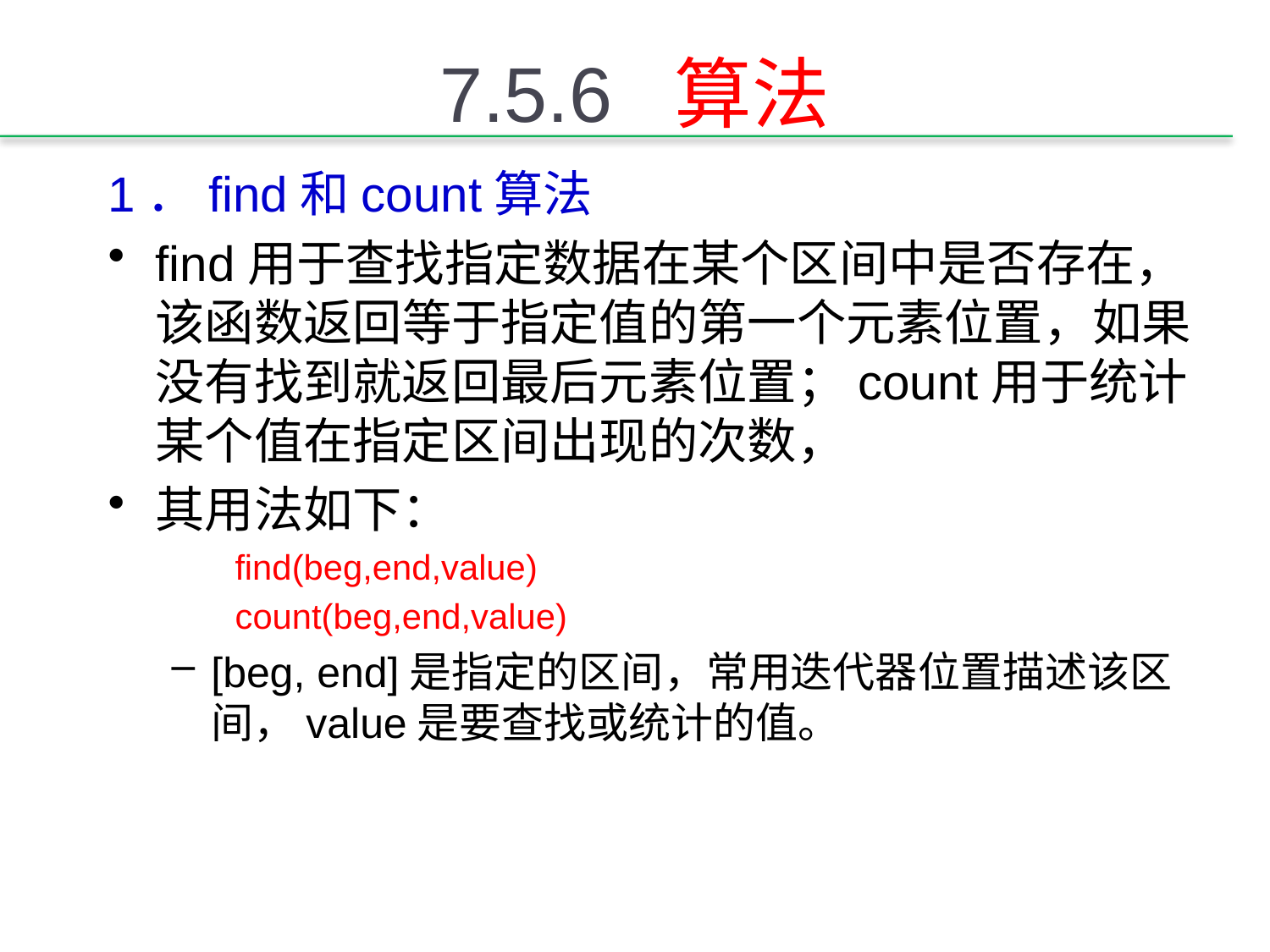

# 7.5.6  算法
1．find和count算法
find用于查找指定数据在某个区间中是否存在，该函数返回等于指定值的第一个元素位置，如果没有找到就返回最后元素位置；count用于统计某个值在指定区间出现的次数，
其用法如下：
find(beg,end,value)
count(beg,end,value)
[beg, end]是指定的区间，常用迭代器位置描述该区间，value是要查找或统计的值。